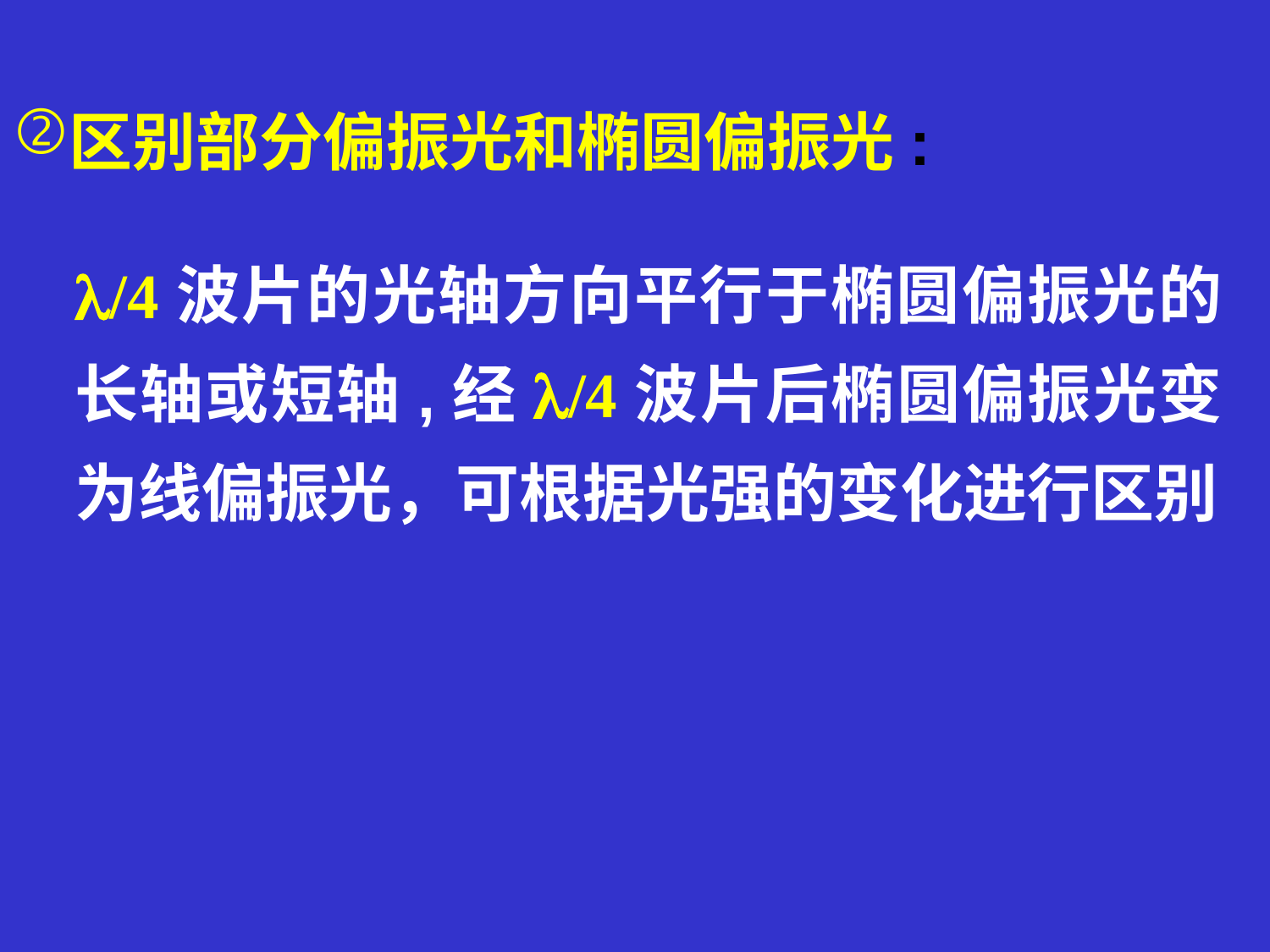

#
区别部分偏振光和椭圆偏振光:
λ/4波片的光轴方向平行于椭圆偏振光的长轴或短轴,经λ/4波片后椭圆偏振光变为线偏振光，可根据光强的变化进行区别